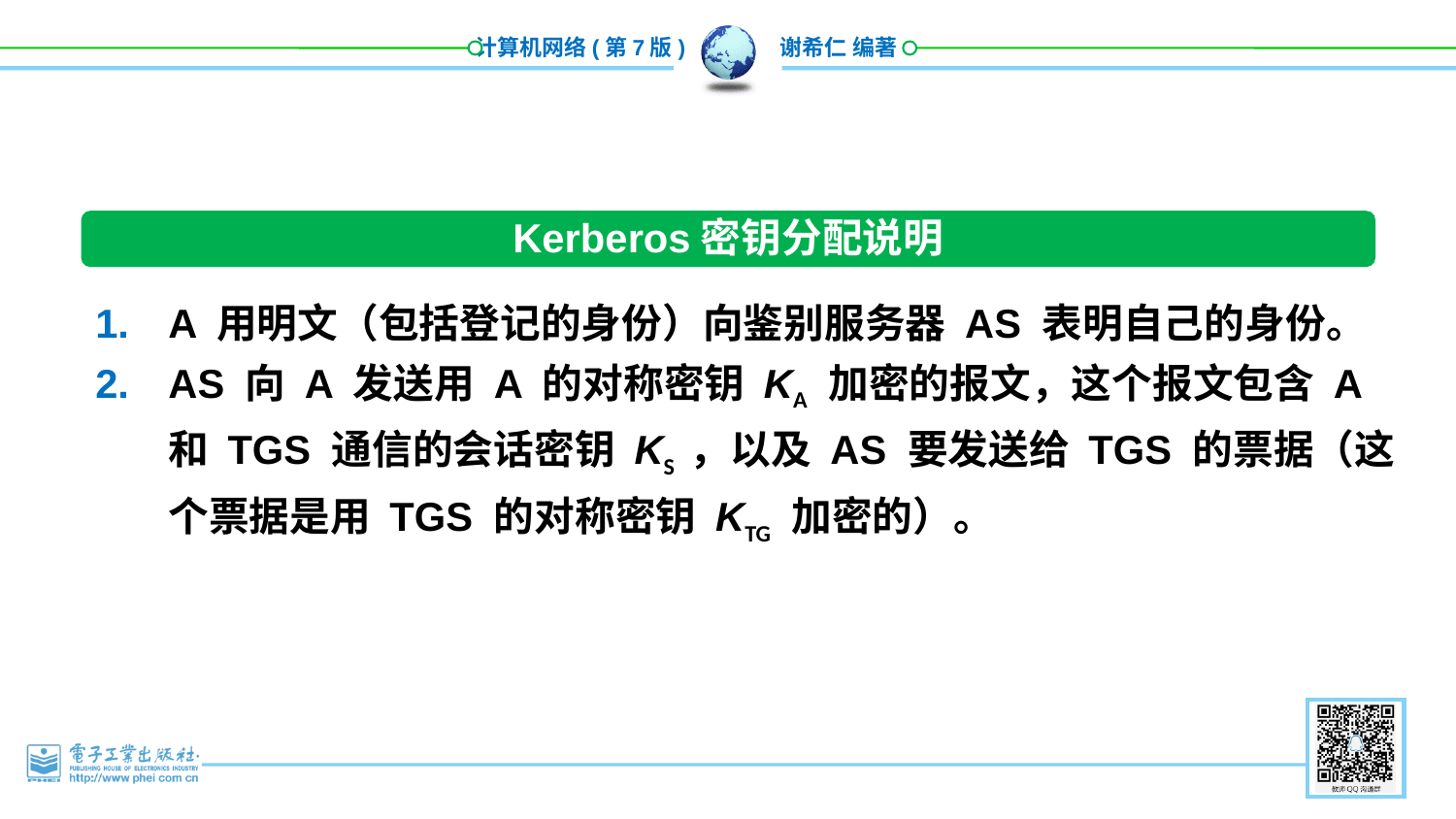

Kerberos密钥分配说明

A 用明文（包括登记的身份）向鉴别服务器 AS 表明自己的身份。
AS 向 A 发送用 A 的对称密钥 KA 加密的报文，这个报文包含 A 和 TGS 通信的会话密钥 KS ，以及 AS 要发送给 TGS 的票据（这个票据是用 TGS 的对称密钥 KTG 加密的）。